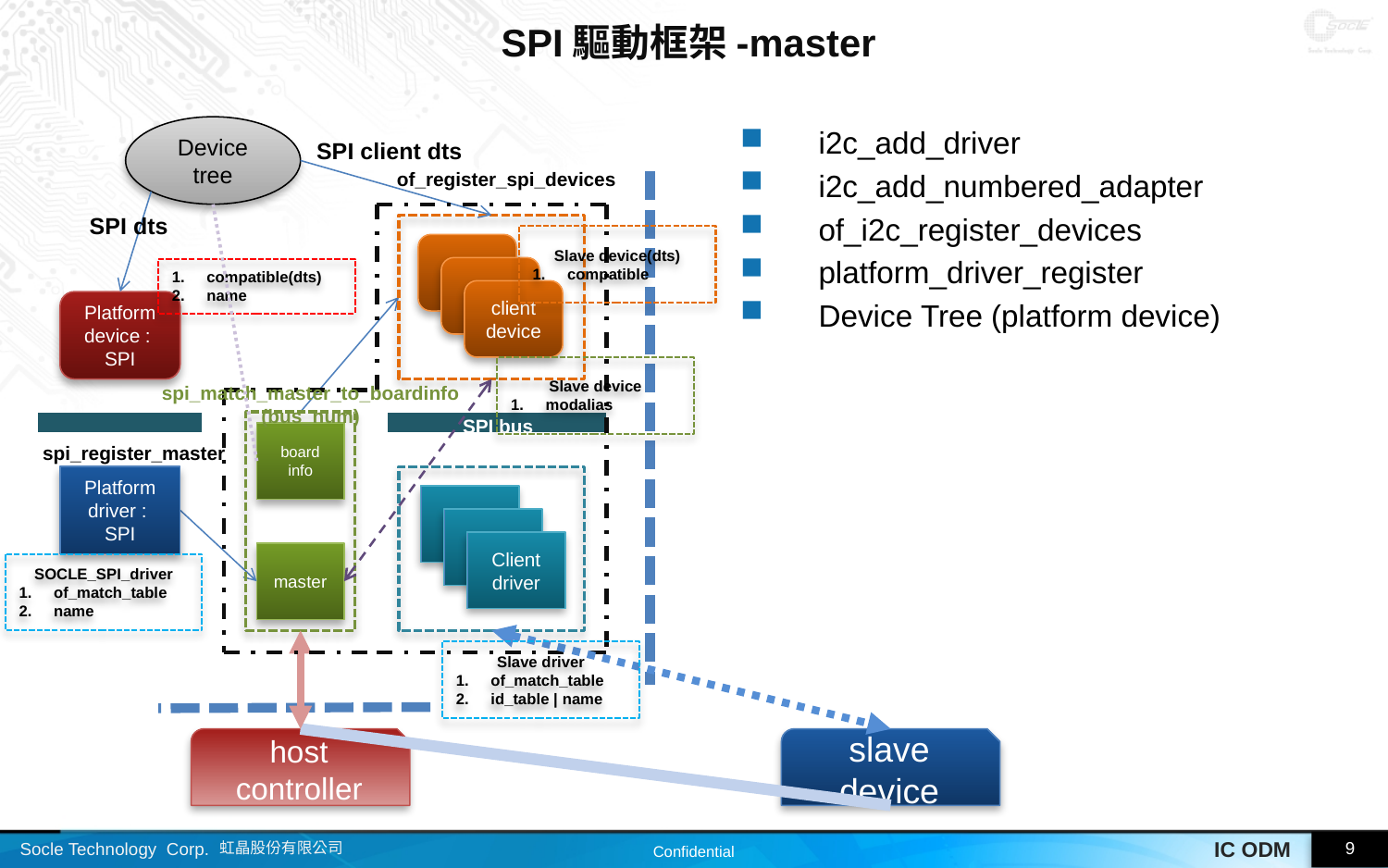

# SPI驅動框架-master
Device tree
i2c_add_driver
i2c_add_numbered_adapter
of_i2c_register_devices
platform_driver_register
Device Tree (platform device)
SPI client dts
of_register_spi_devices
SPI dts

Slave device(dts)
compatible

compatible(dts)
name
client device
Platform device :
SPI
Slave device
modalias
spi_match_master_to_boardinfo
(bus_num)
SPI bus

board info
spi_register_master
Platform driver :
SPI

Client driver
master
SOCLE_SPI_driver
of_match_table
name
Slave driver
of_match_table
id_table | name
host controller
slave device